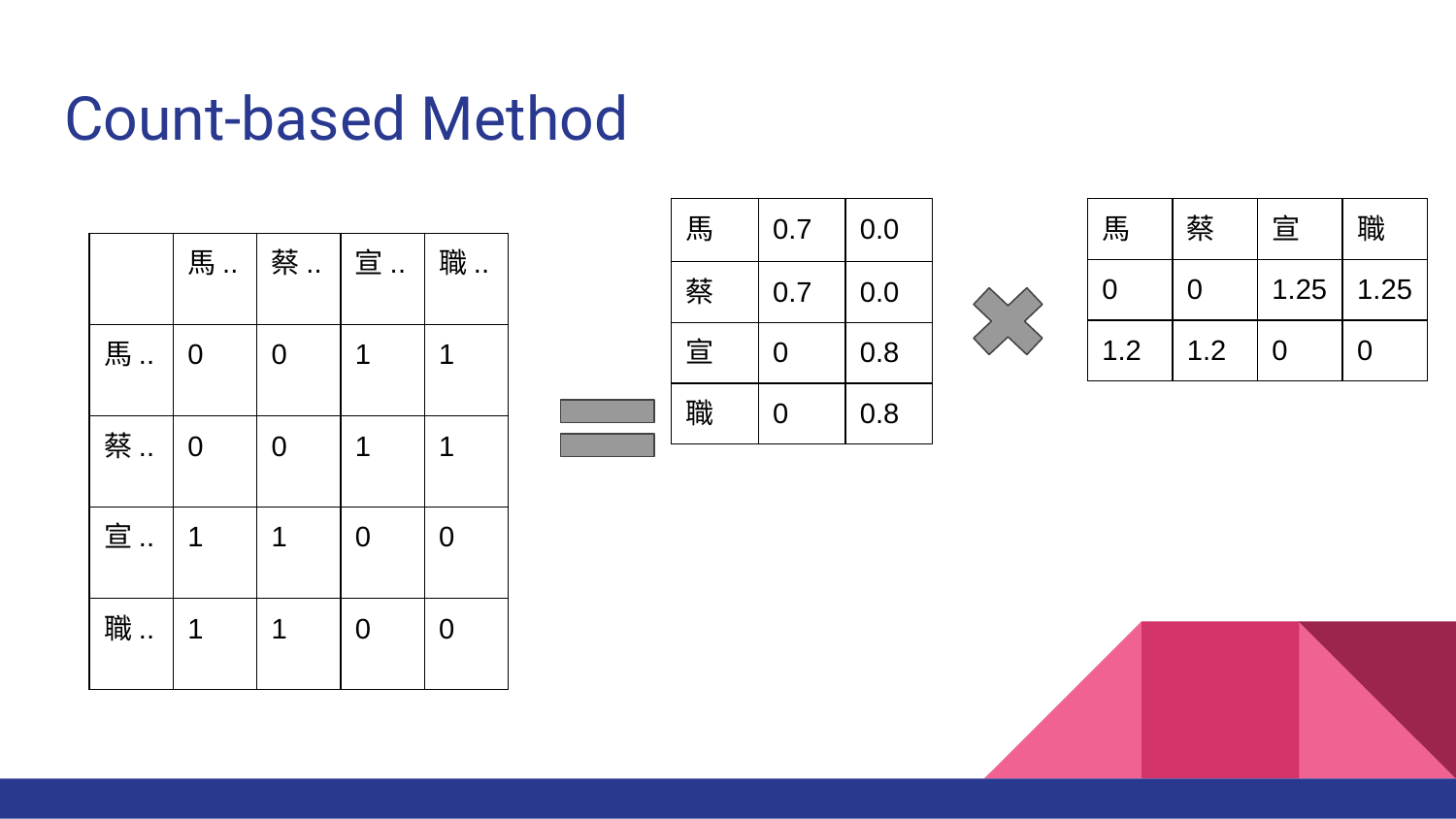

# Count-based Method
| 馬 | 0.7 | 0.0 |
| --- | --- | --- |
| 蔡 | 0.7 | 0.0 |
| 宣 | 0 | 0.8 |
| 職 | 0 | 0.8 |
| 馬 | 蔡 | 宣 | 職 |
| --- | --- | --- | --- |
| 0 | 0 | 1.25 | 1.25 |
| 1.2 | 1.2 | 0 | 0 |
|  | 馬.. | 蔡.. | 宣.. | 職.. |
| --- | --- | --- | --- | --- |
| 馬.. | 0 | 0 | 1 | 1 |
| 蔡.. | 0 | 0 | 1 | 1 |
| 宣.. | 1 | 1 | 0 | 0 |
| 職.. | 1 | 1 | 0 | 0 |